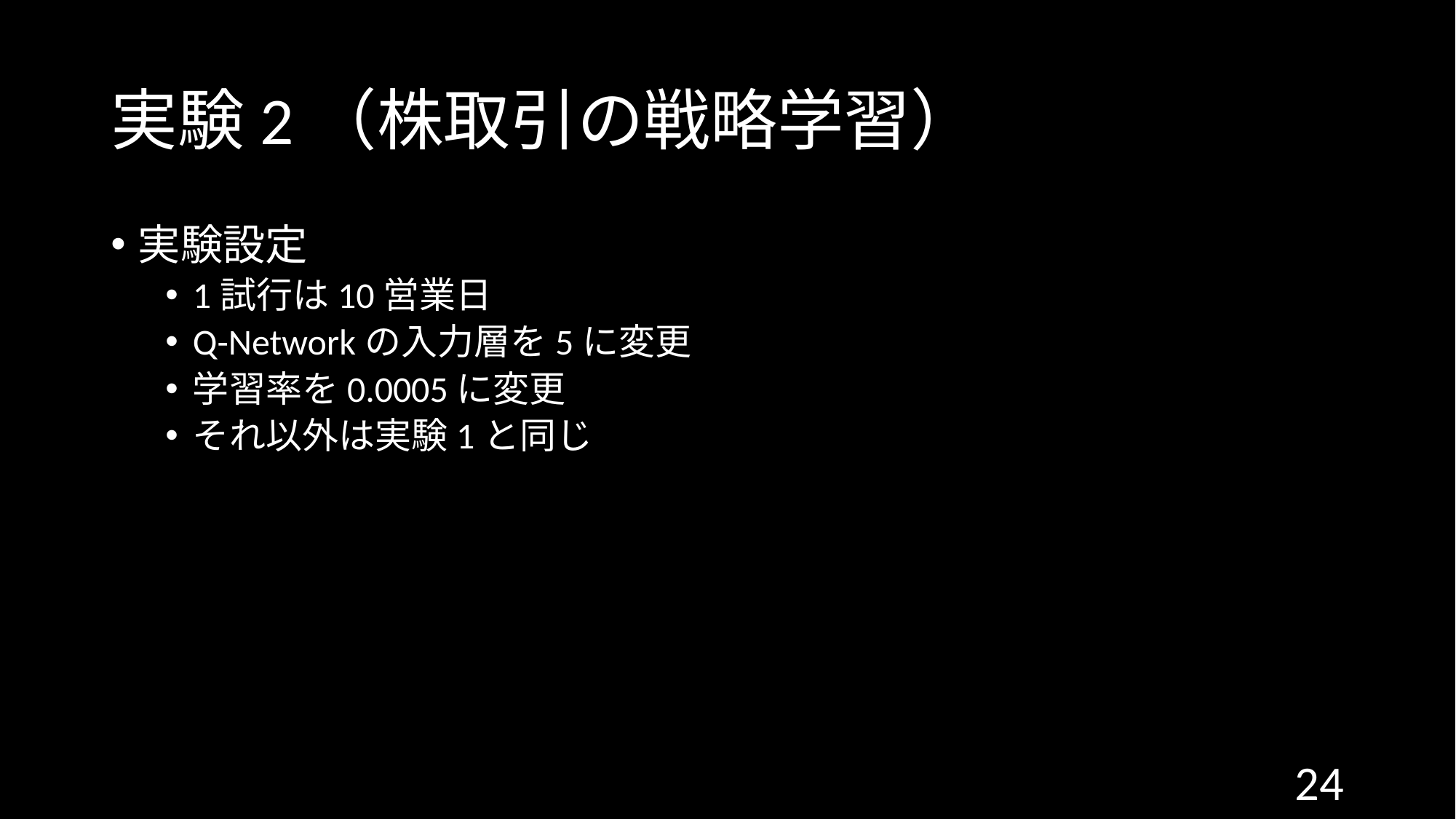

# 実験2（株取引の戦略学習）
実験設定
1試行は10営業日
Q-Networkの入力層を5に変更
学習率を0.0005に変更
それ以外は実験1と同じ
24